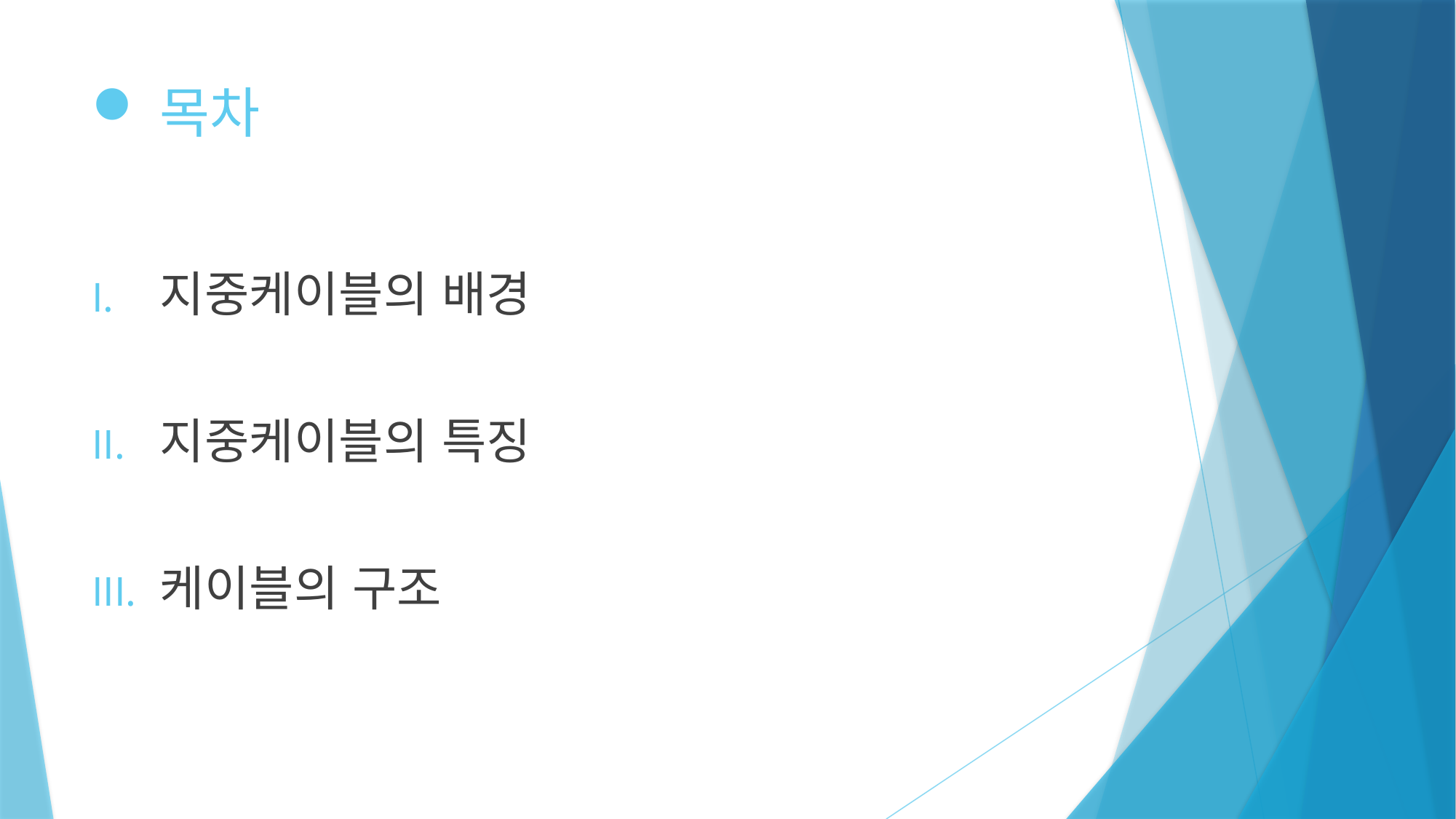

# 목차
지중케이블의 배경

지중케이블의 특징

케이블의 구조